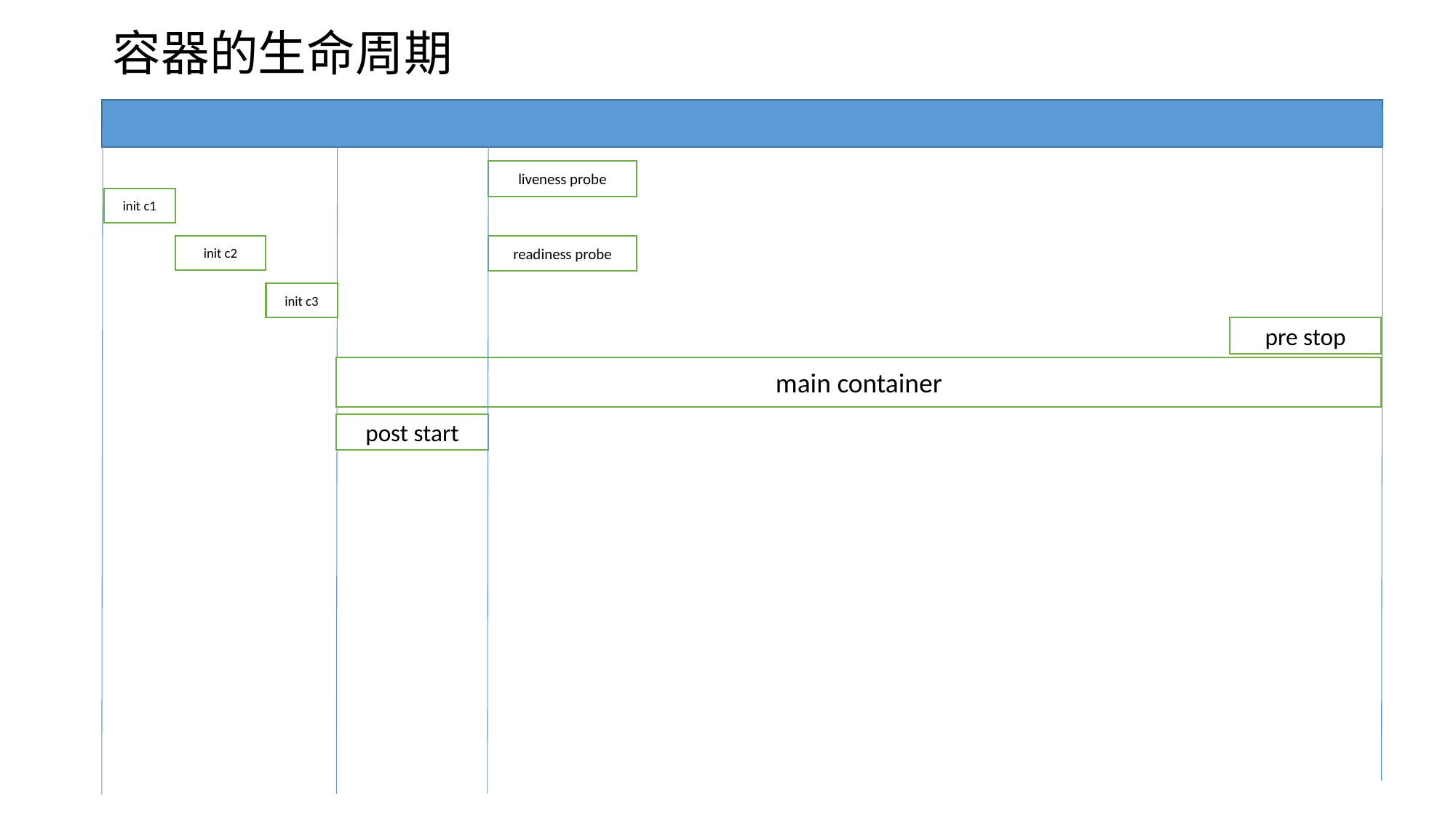

容器的生命周期

liveness probe
init c1
init c2
readiness probe
init c3
pre stop
main container
post start